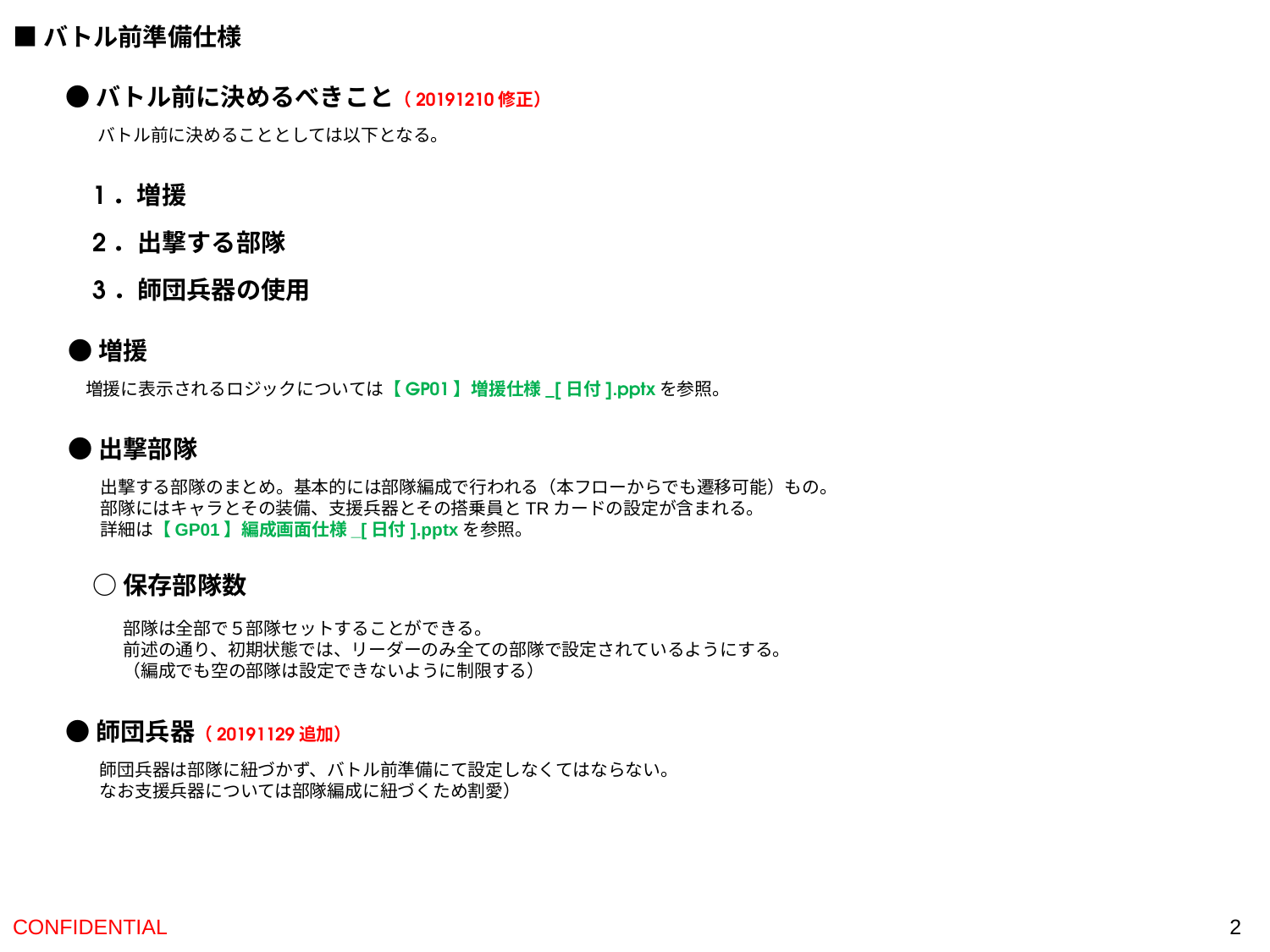

■バトル前準備仕様
●バトル前に決めるべきこと（20191210修正）
バトル前に決めることとしては以下となる。
1．増援
2．出撃する部隊
3．師団兵器の使用
●増援
増援に表示されるロジックについては【GP01】増援仕様_[日付].pptxを参照。
●出撃部隊
出撃する部隊のまとめ。基本的には部隊編成で行われる（本フローからでも遷移可能）もの。
部隊にはキャラとその装備、支援兵器とその搭乗員とTRカードの設定が含まれる。
詳細は【GP01】編成画面仕様_[日付].pptxを参照。
○保存部隊数
部隊は全部で５部隊セットすることができる。
前述の通り、初期状態では、リーダーのみ全ての部隊で設定されているようにする。
（編成でも空の部隊は設定できないように制限する）
●師団兵器（20191129追加）
師団兵器は部隊に紐づかず、バトル前準備にて設定しなくてはならない。
なお支援兵器については部隊編成に紐づくため割愛）
2
CONFIDENTIAL